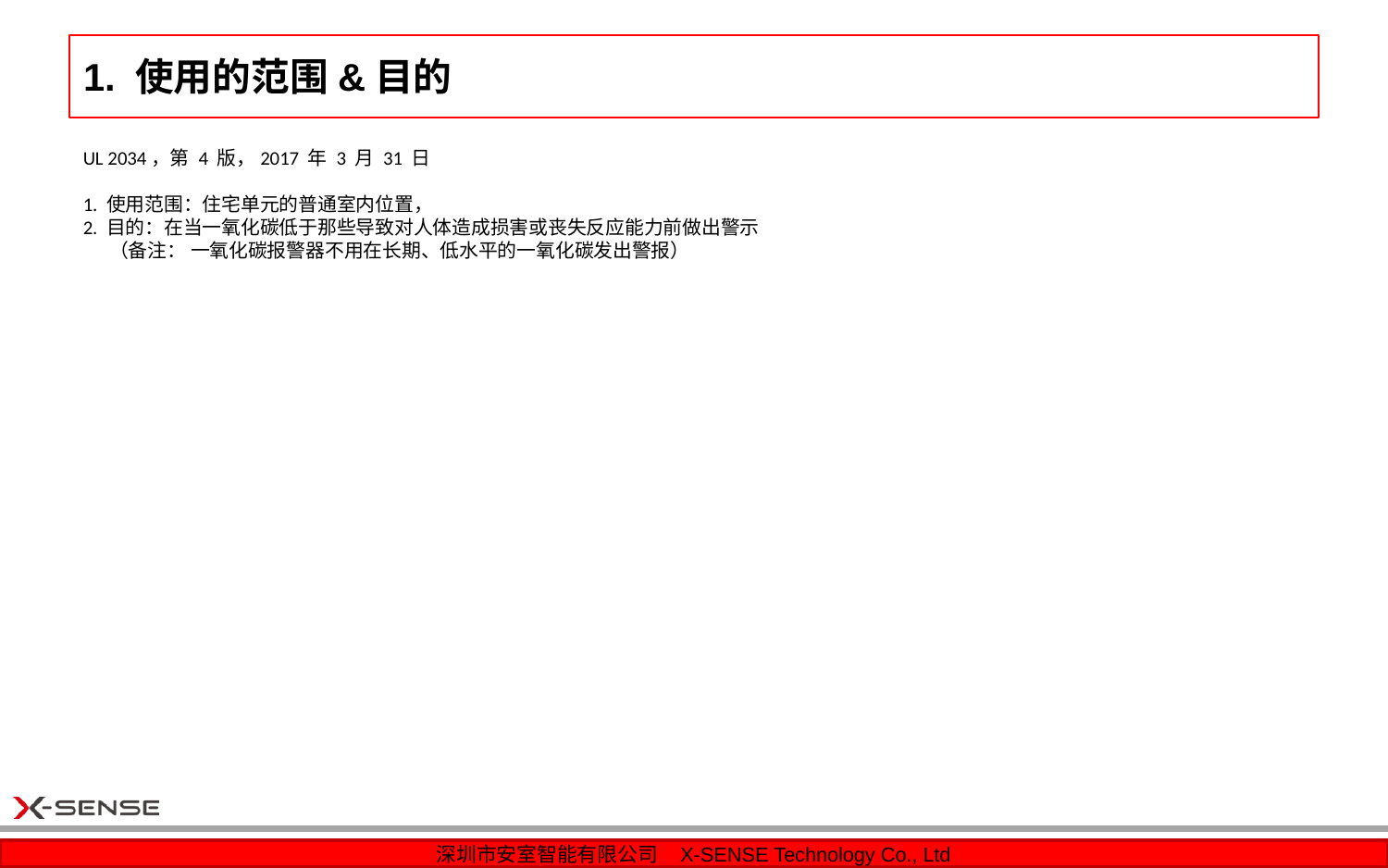

# 1. 使用的范围&目的
UL 2034，第 4 版，2017 年 3 月 31 日

1. 使用范围：住宅单元的普通室内位置，
2. 目的：在当一氧化碳低于那些导致对人体造成损害或丧失反应能力前做出警示
     （备注： 一氧化碳报警器不用在长期、低水平的一氧化碳发出警报）